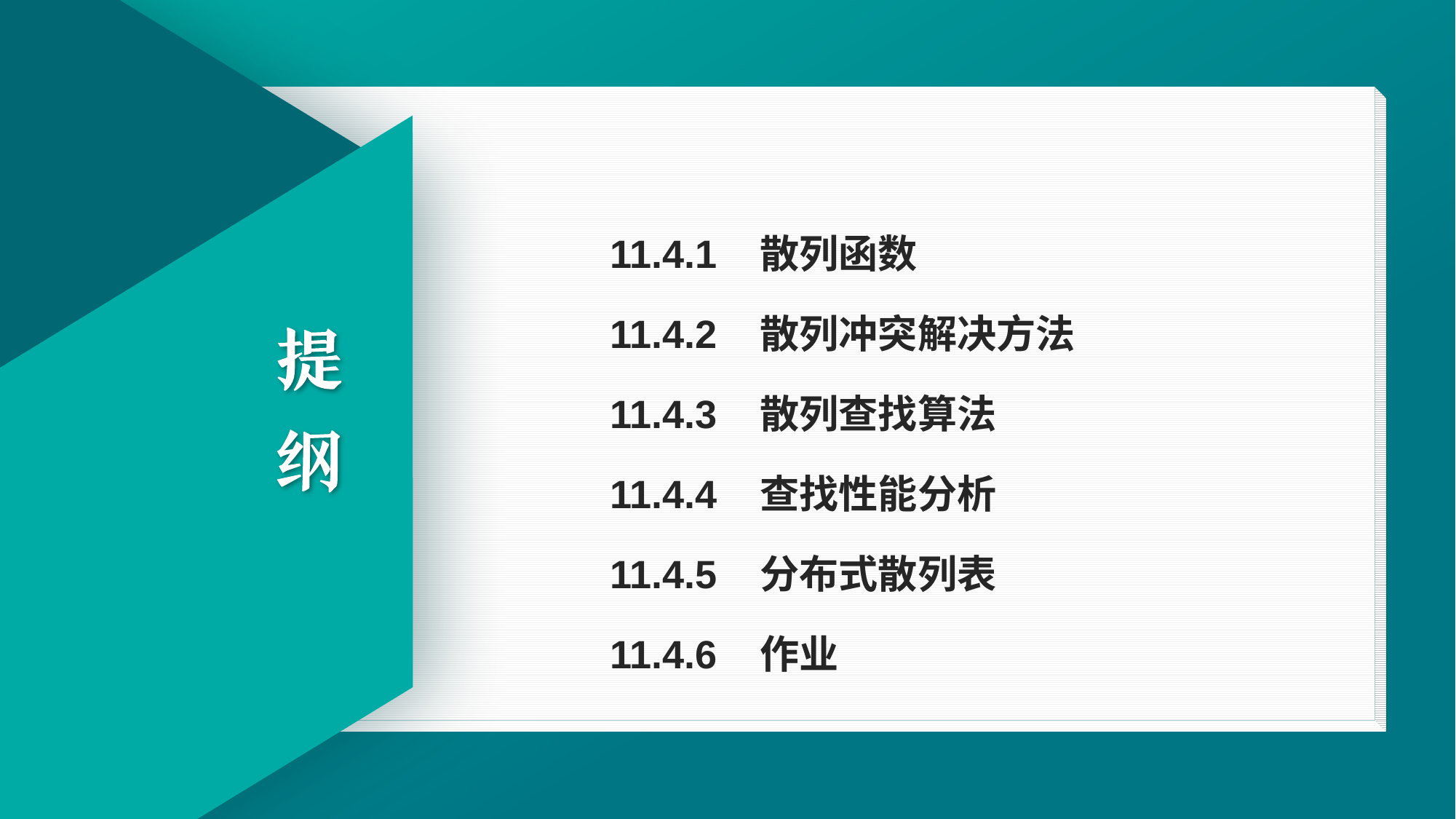

11.4.1   散列函数
11.4.2   散列冲突解决方法
11.4.3   散列查找算法
11.4.4   查找性能分析
11.4.5   分布式散列表
11.4.6   作业